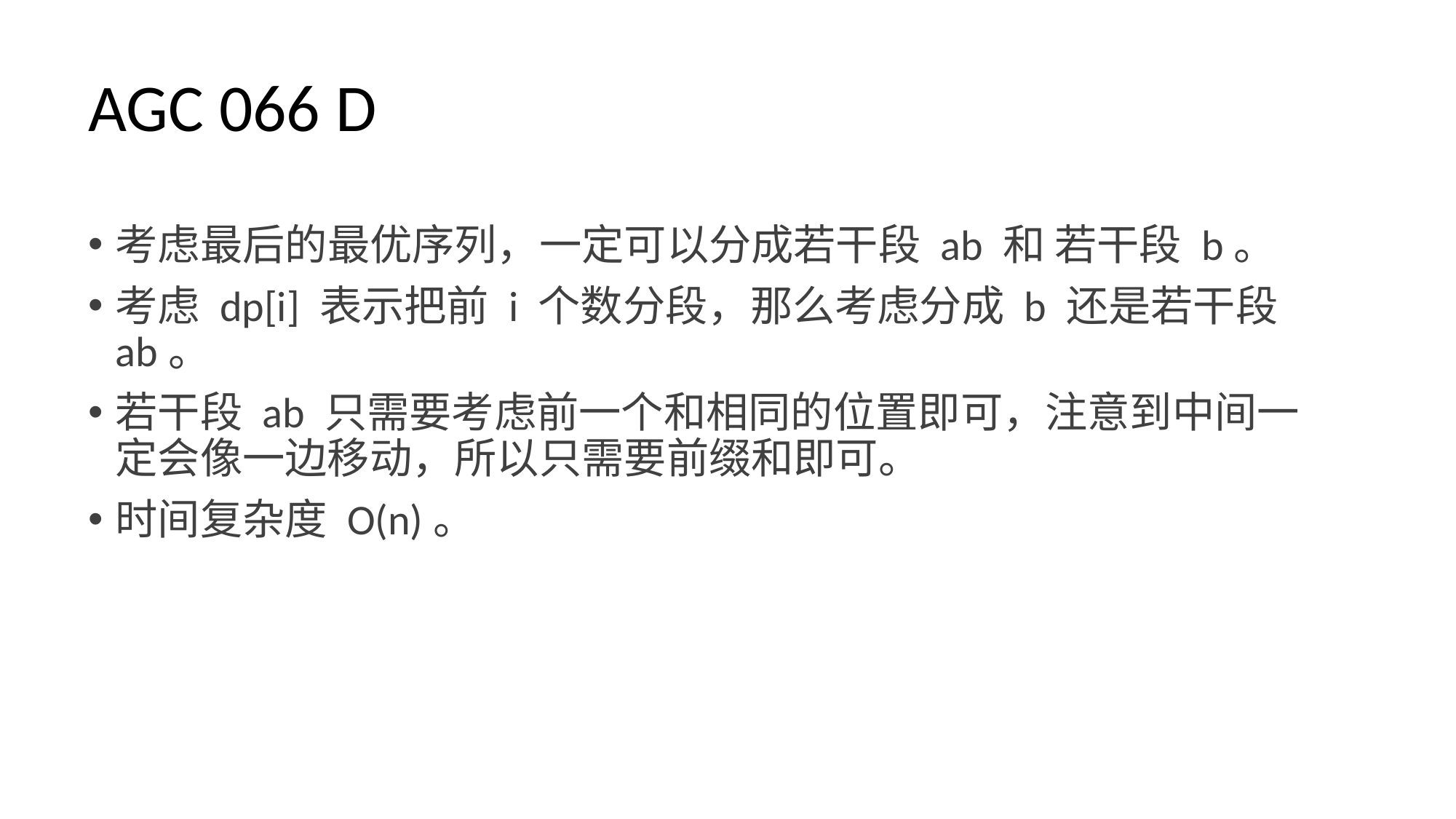

# AGC 066 D
考虑最后的最优序列，一定可以分成若干段 ab 和 若干段 b。
考虑 dp[i] 表示把前 i 个数分段，那么考虑分成 b 还是若干段 ab。
若干段 ab 只需要考虑前一个和相同的位置即可，注意到中间一定会像一边移动，所以只需要前缀和即可。
时间复杂度 O(n)。